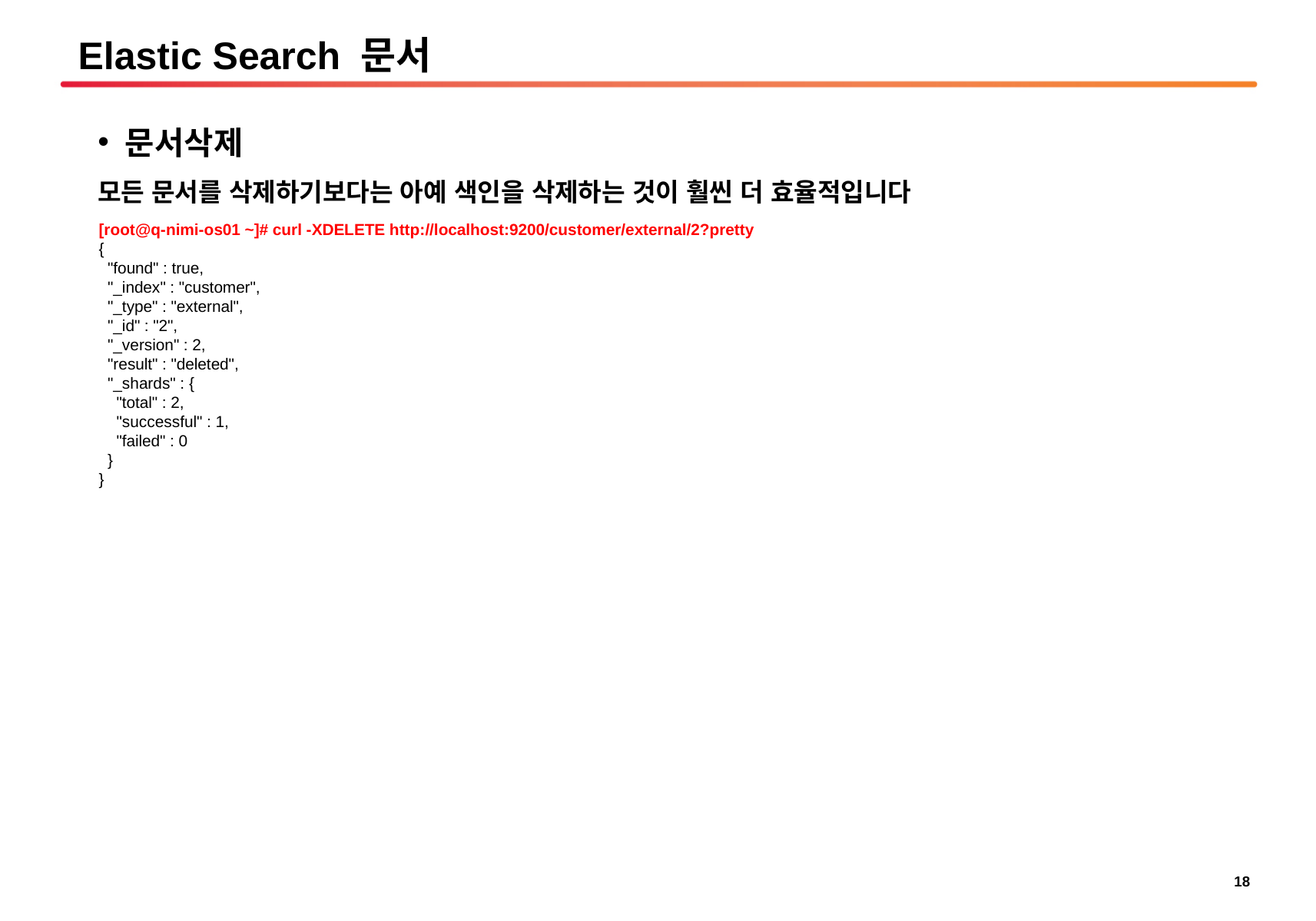

# Elastic Search 문서

문서삭제
모든 문서를 삭제하기보다는 아예 색인을 삭제하는 것이 훨씬 더 효율적입니다
[root@q-nimi-os01 ~]# curl -XDELETE http://localhost:9200/customer/external/2?pretty
{
  "found" : true,
  "_index" : "customer",
  "_type" : "external",
  "_id" : "2",
  "_version" : 2,
  "result" : "deleted",
  "_shards" : {
    "total" : 2,
    "successful" : 1,
    "failed" : 0
  }
}